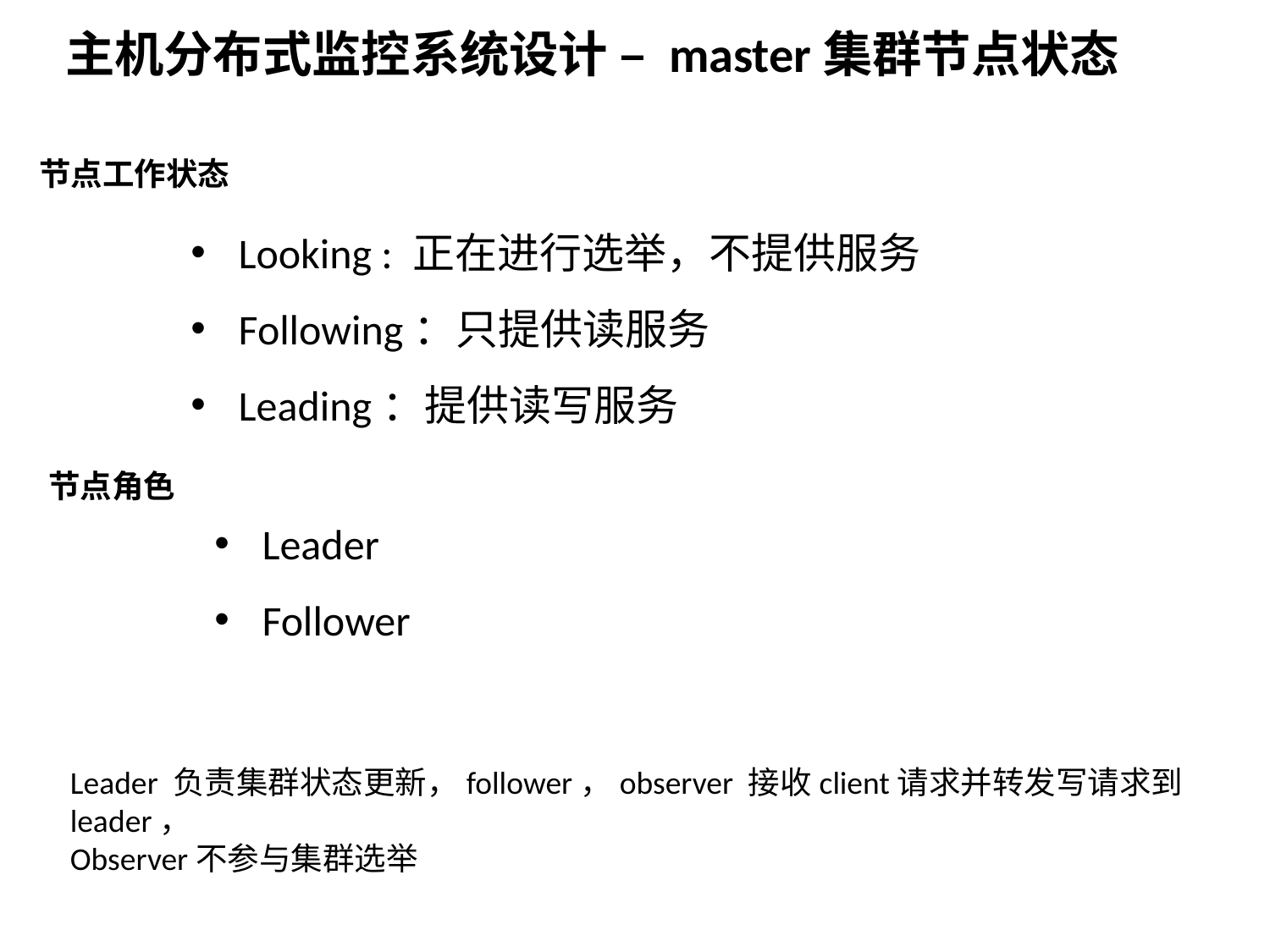

主机分布式监控系统设计 – master集群节点状态
节点工作状态
Looking : 正在进行选举，不提供服务
Following：只提供读服务
Leading：提供读写服务
节点角色
Leader
Follower
Leader 负责集群状态更新，follower，observer 接收client请求并转发写请求到leader，
Observer不参与集群选举